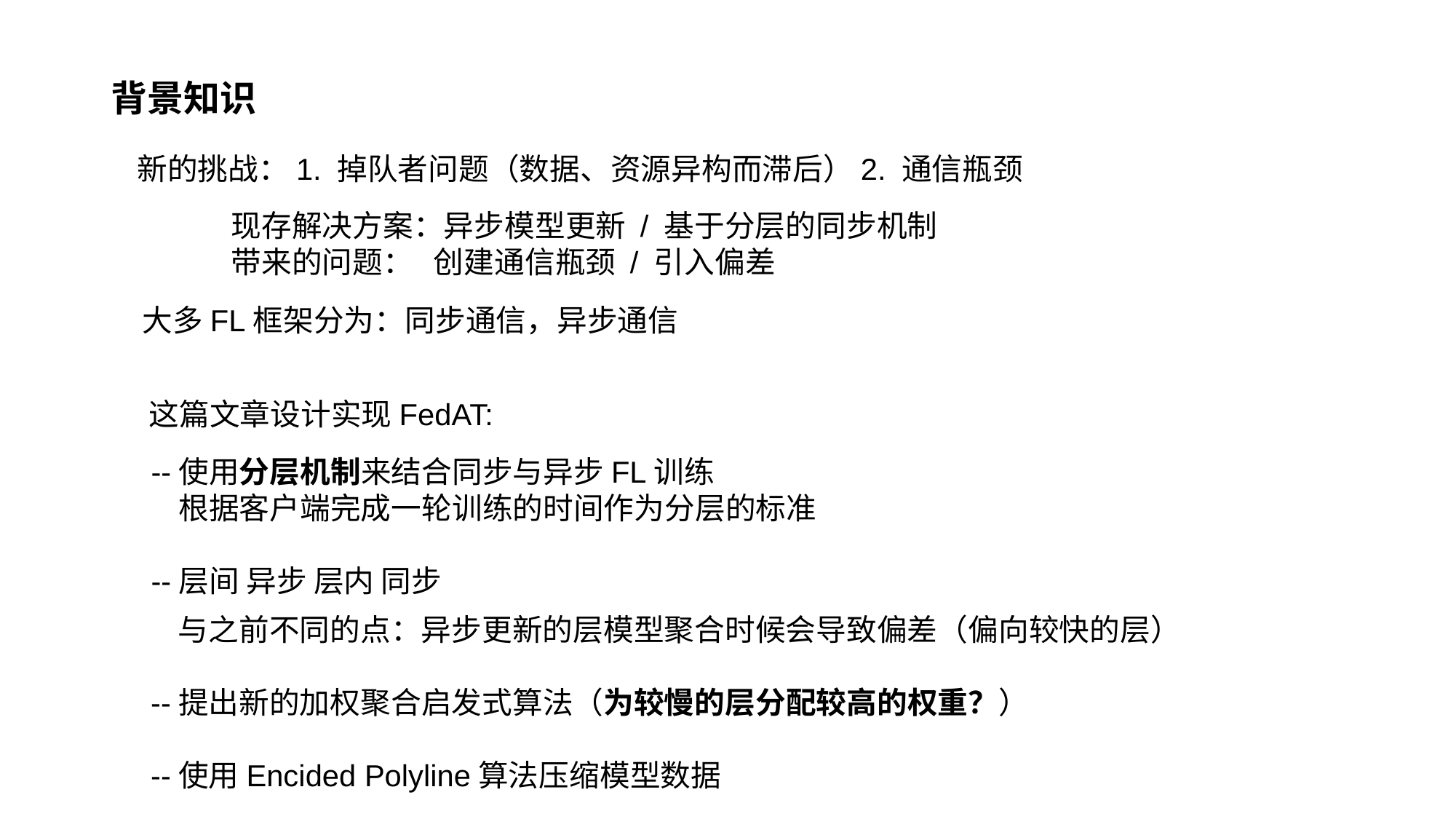

背景知识
新的挑战：1. 掉队者问题（数据、资源异构而滞后）2. 通信瓶颈
现存解决方案：异步模型更新 / 基于分层的同步机制
带来的问题：   创建通信瓶颈 / 引入偏差
大多FL框架分为：同步通信，异步通信
这篇文章设计实现FedAT:

--使用分层机制来结合同步与异步FL训练
   根据客户端完成一轮训练的时间作为分层的标准

--层间 异步 层内 同步
   与之前不同的点：异步更新的层模型聚合时候会导致偏差（偏向较快的层）

--提出新的加权聚合启发式算法（为较慢的层分配较高的权重？）

--使用Encided Polyline算法压缩模型数据